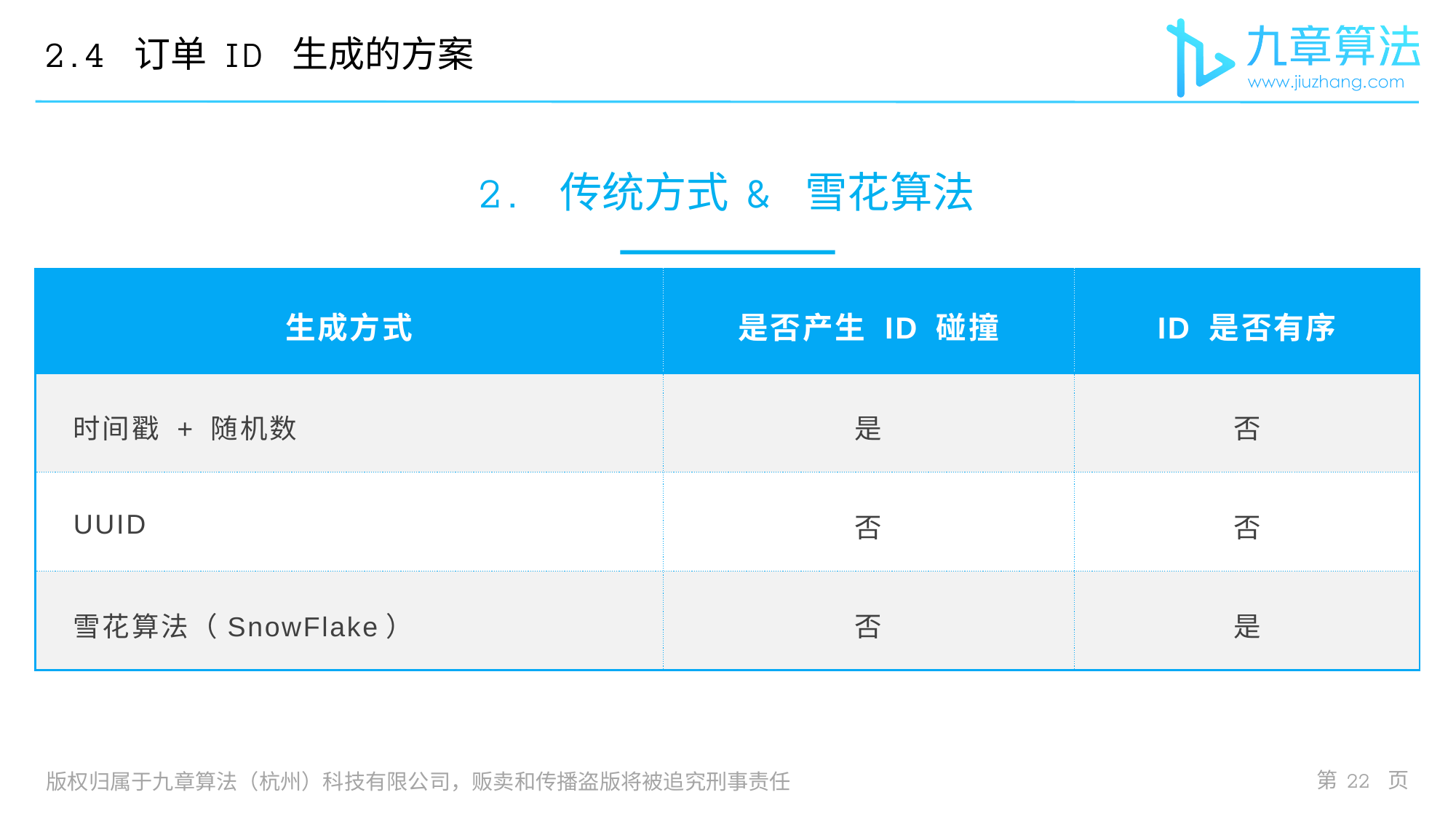

2.4 订单 ID 生成的方案
# 2. 传统方式 & 雪花算法

| 生成方式 | 是否产生 ID 碰撞 | ID 是否有序 |
| --- | --- | --- |
| 时间戳 + 随机数 | 是 | 否 |
| UUID | 否 | 否 |
| 雪花算法（SnowFlake） | 否 | 是 |